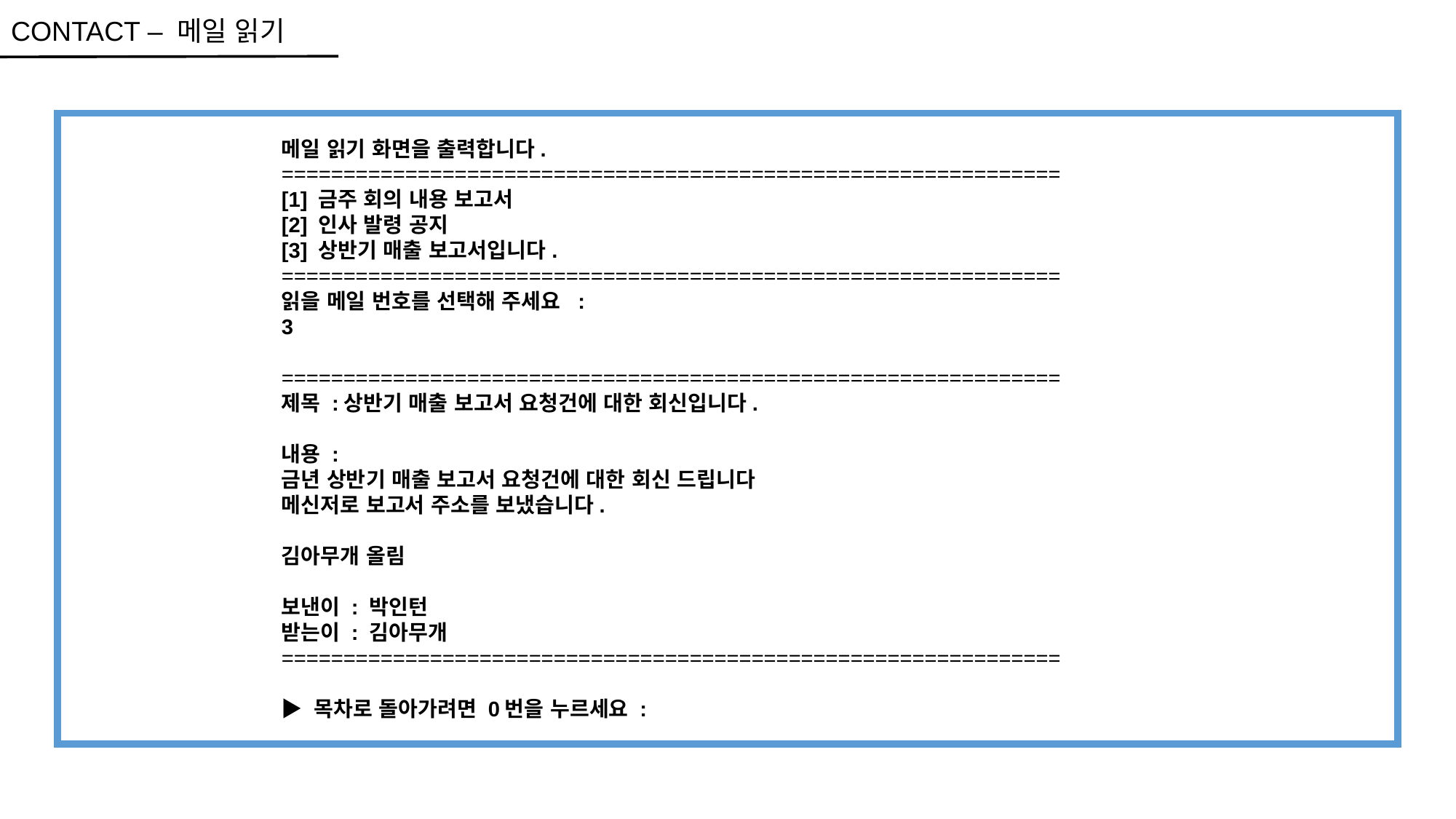

CONTACT – 메일 읽기

메일 읽기 화면을 출력합니다.
===============================================================
[1] 금주 회의 내용 보고서
[2] 인사 발령 공지
[3] 상반기 매출 보고서입니다.
===============================================================
읽을 메일 번호를 선택해 주세요  :
3

===============================================================
제목 :상반기 매출 보고서 요청건에 대한 회신입니다.

내용 :
금년 상반기 매출 보고서 요청건에 대한 회신 드립니다
메신저로 보고서 주소를 보냈습니다.

김아무개 올림

보낸이 : 박인턴
받는이 : 김아무개
===============================================================

▶ 목차로 돌아가려면 0번을 누르세요 :